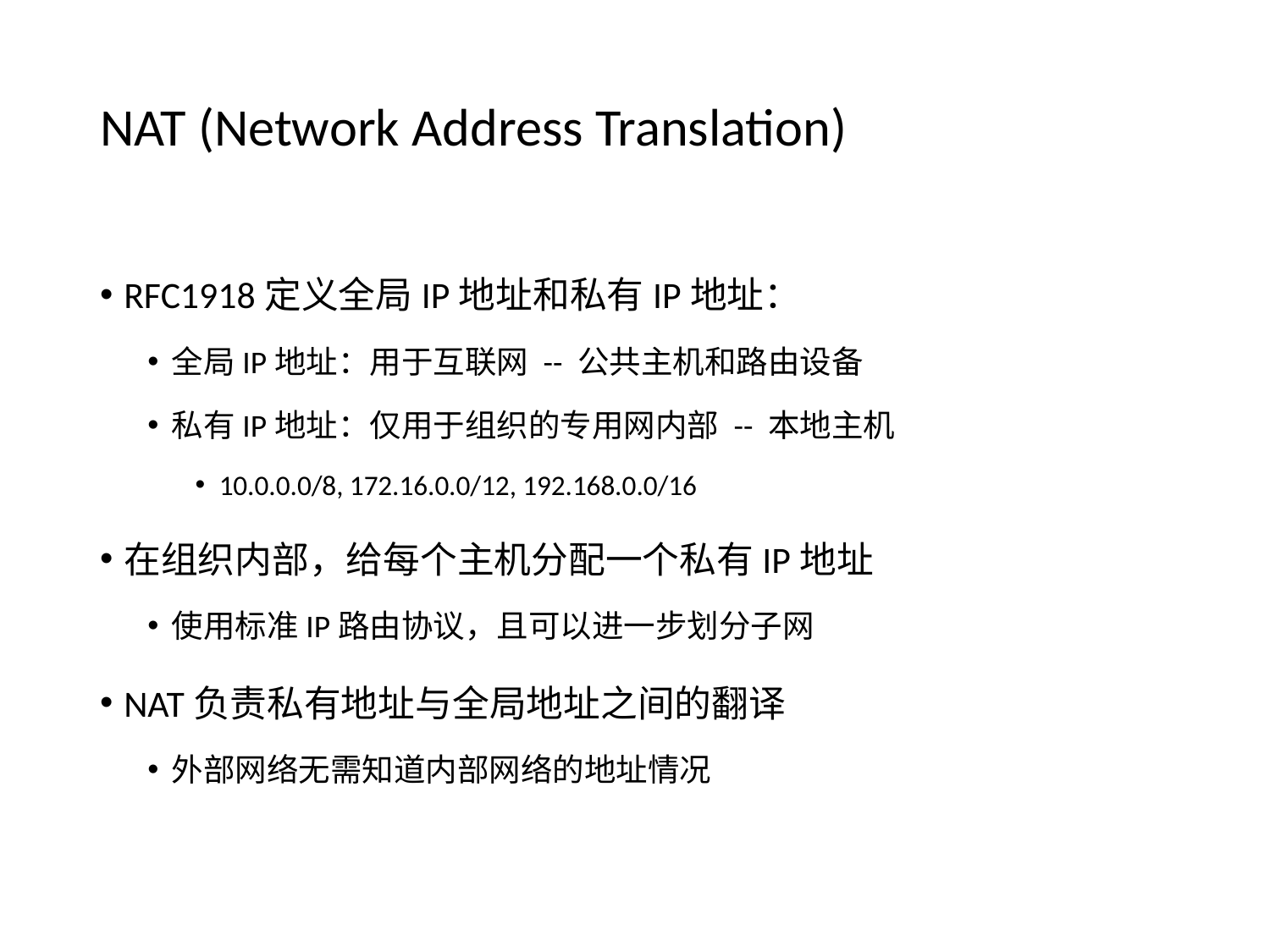

# NAT (Network Address Translation)
RFC1918定义全局IP地址和私有IP地址：
全局IP地址：用于互联网 -- 公共主机和路由设备
私有IP地址：仅用于组织的专用网内部 -- 本地主机
10.0.0.0/8, 172.16.0.0/12, 192.168.0.0/16
在组织内部，给每个主机分配一个私有IP地址
使用标准IP路由协议，且可以进一步划分子网
NAT负责私有地址与全局地址之间的翻译
外部网络无需知道内部网络的地址情况
31